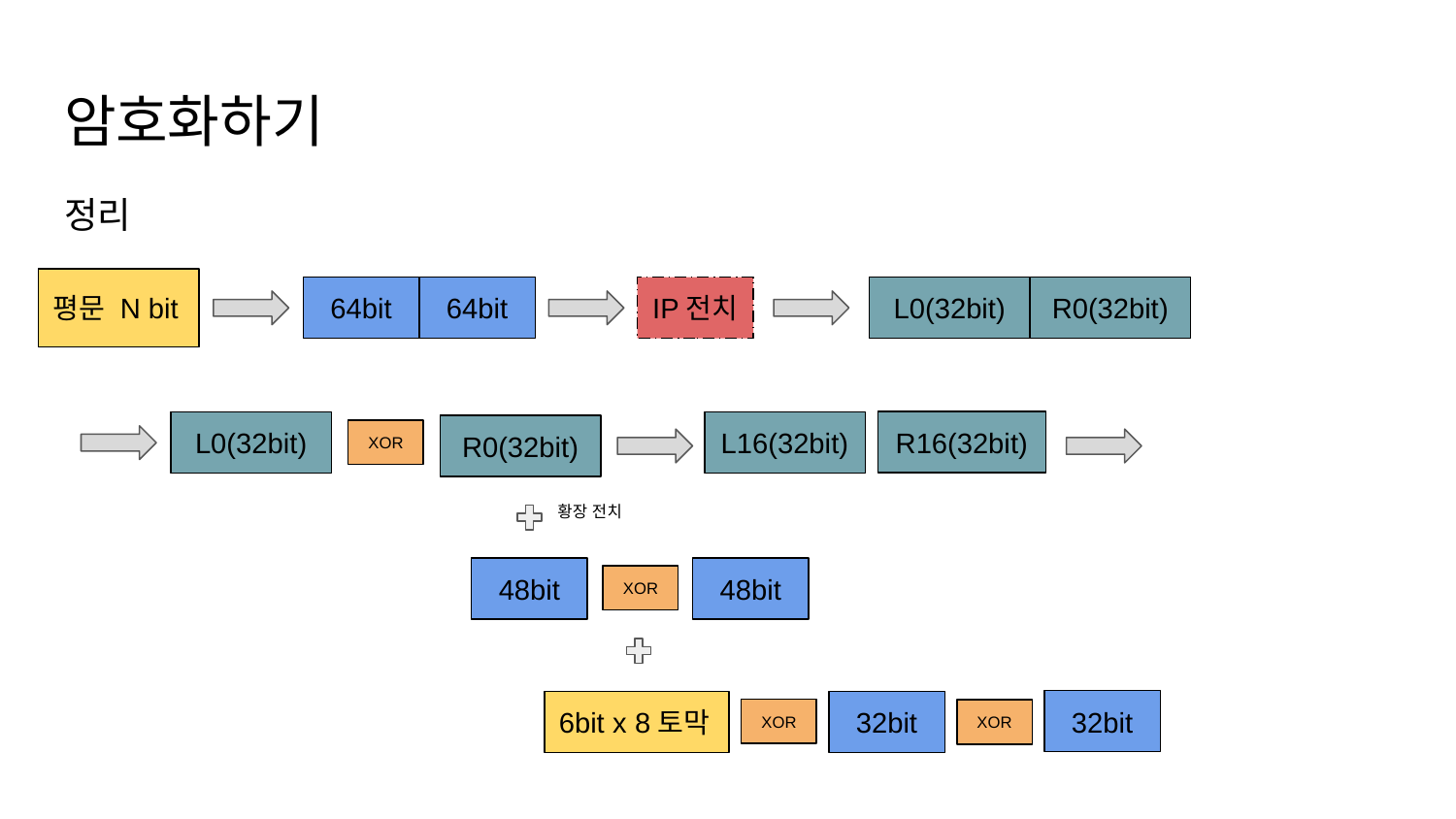

# 암호화하기
정리
평문 N bit
64bit
64bit
IP전치
L0(32bit)
R0(32bit)

R16(32bit)
L0(32bit)
L16(32bit)
R0(32bit)
XOR

황장 전치

48bit
48bit
XOR

32bit
6bit x 8토막
32bit
XOR
XOR